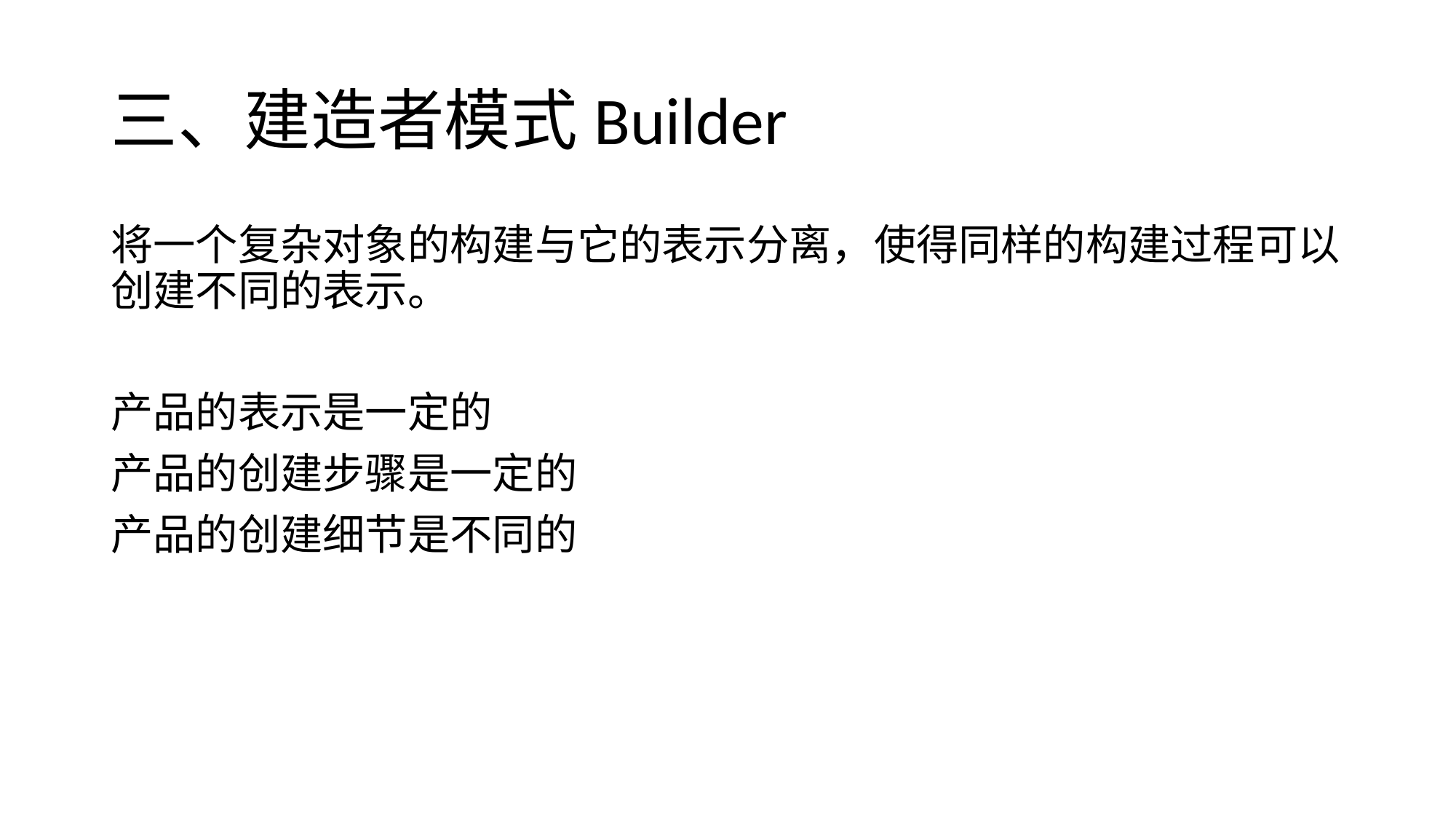

# 三、建造者模式Builder
将一个复杂对象的构建与它的表示分离，使得同样的构建过程可以创建不同的表示。

产品的表示是一定的
产品的创建步骤是一定的
产品的创建细节是不同的